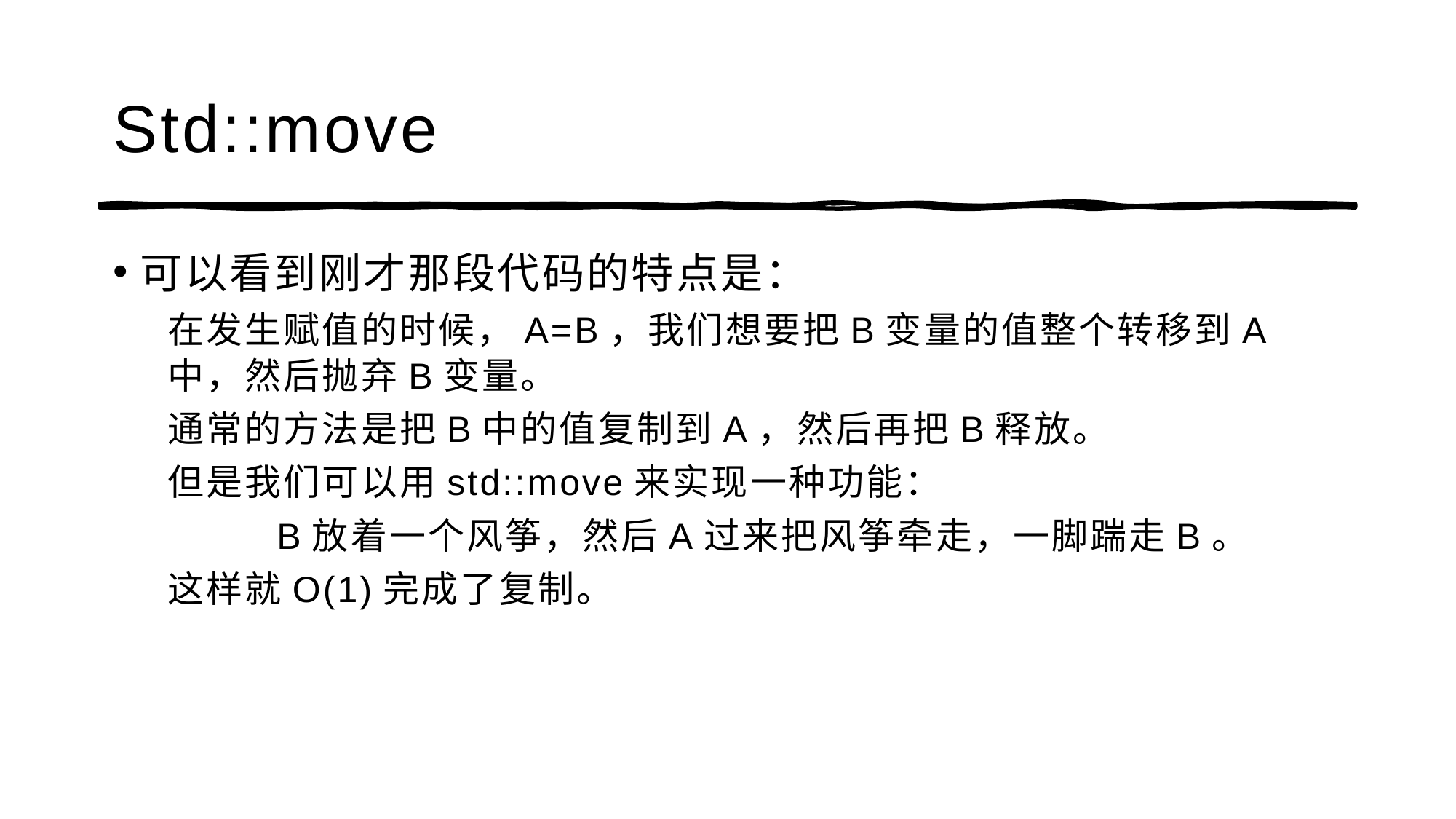

# Std::move
可以看到刚才那段代码的特点是：
在发生赋值的时候，A=B，我们想要把B变量的值整个转移到A中，然后抛弃B变量。
通常的方法是把B中的值复制到A，然后再把B释放。
但是我们可以用std::move来实现一种功能：
	B放着一个风筝，然后A过来把风筝牵走，一脚踹走B。
这样就O(1)完成了复制。